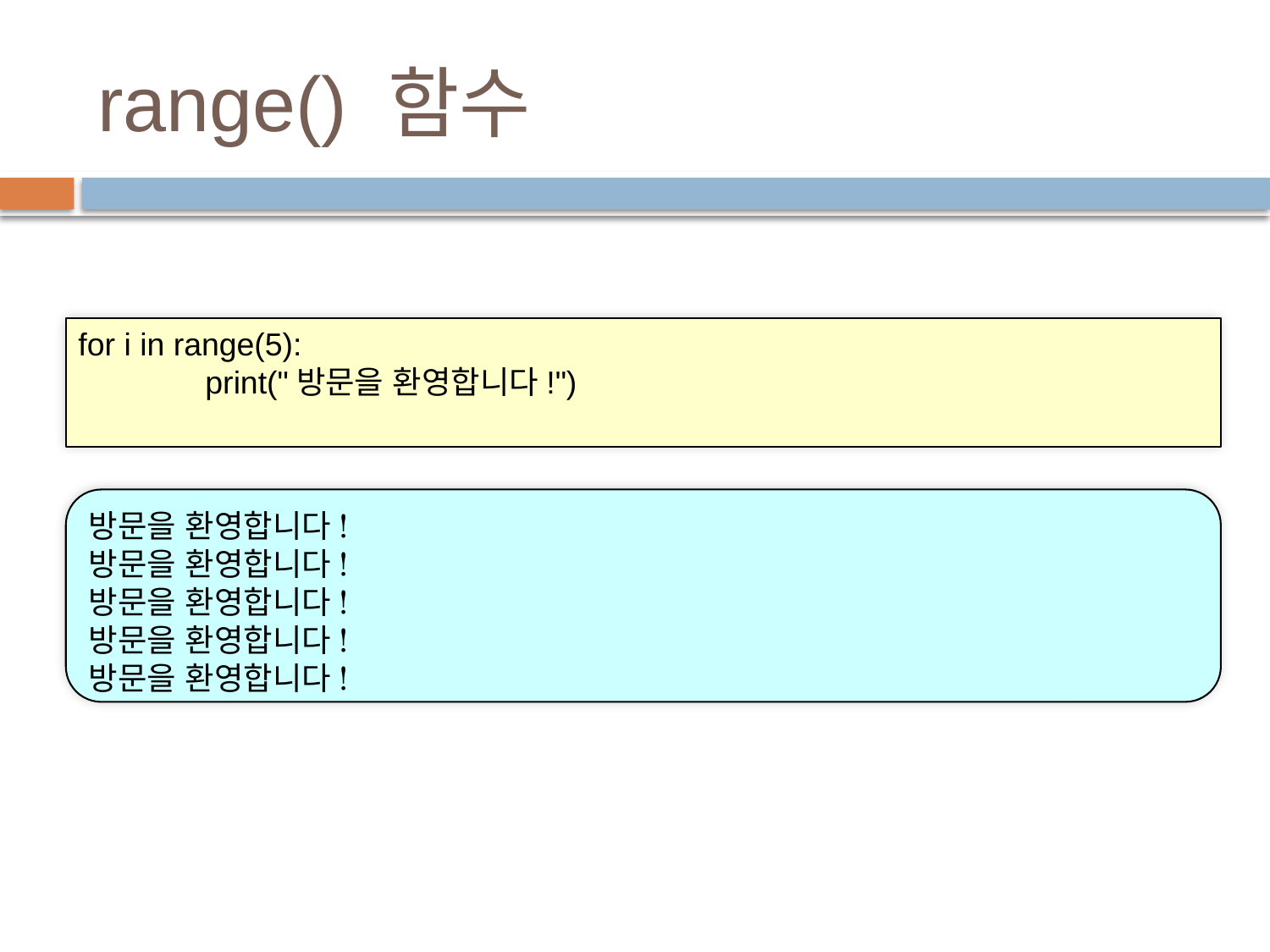

# range() 함수
for i in range(5):
	print("방문을 환영합니다!")
방문을 환영합니다!
방문을 환영합니다!
방문을 환영합니다!
방문을 환영합니다!
방문을 환영합니다!